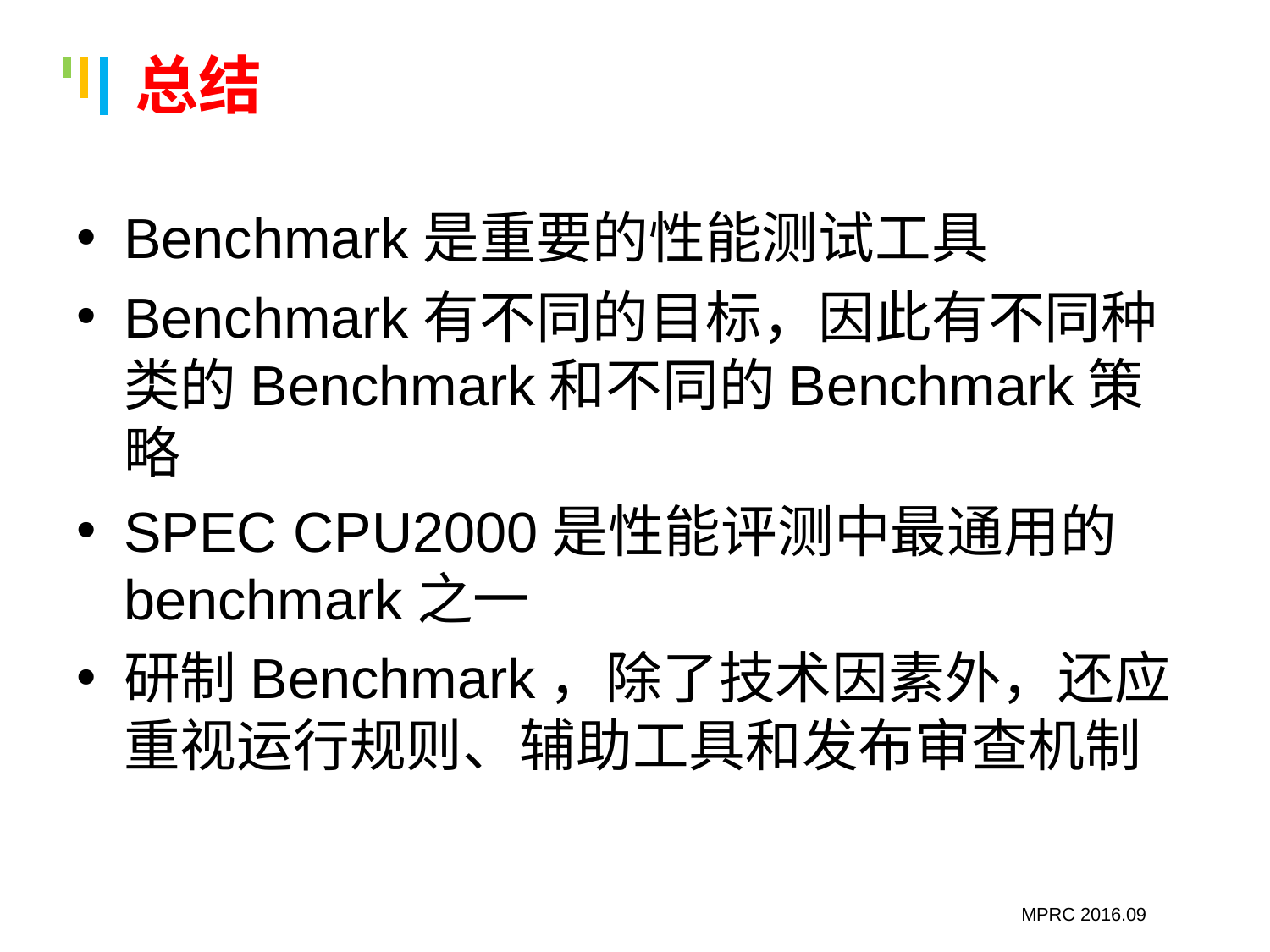

# 总结
Benchmark是重要的性能测试工具
Benchmark有不同的目标，因此有不同种类的Benchmark和不同的Benchmark策略
SPEC CPU2000是性能评测中最通用的benchmark之一
研制Benchmark，除了技术因素外，还应重视运行规则、辅助工具和发布审查机制